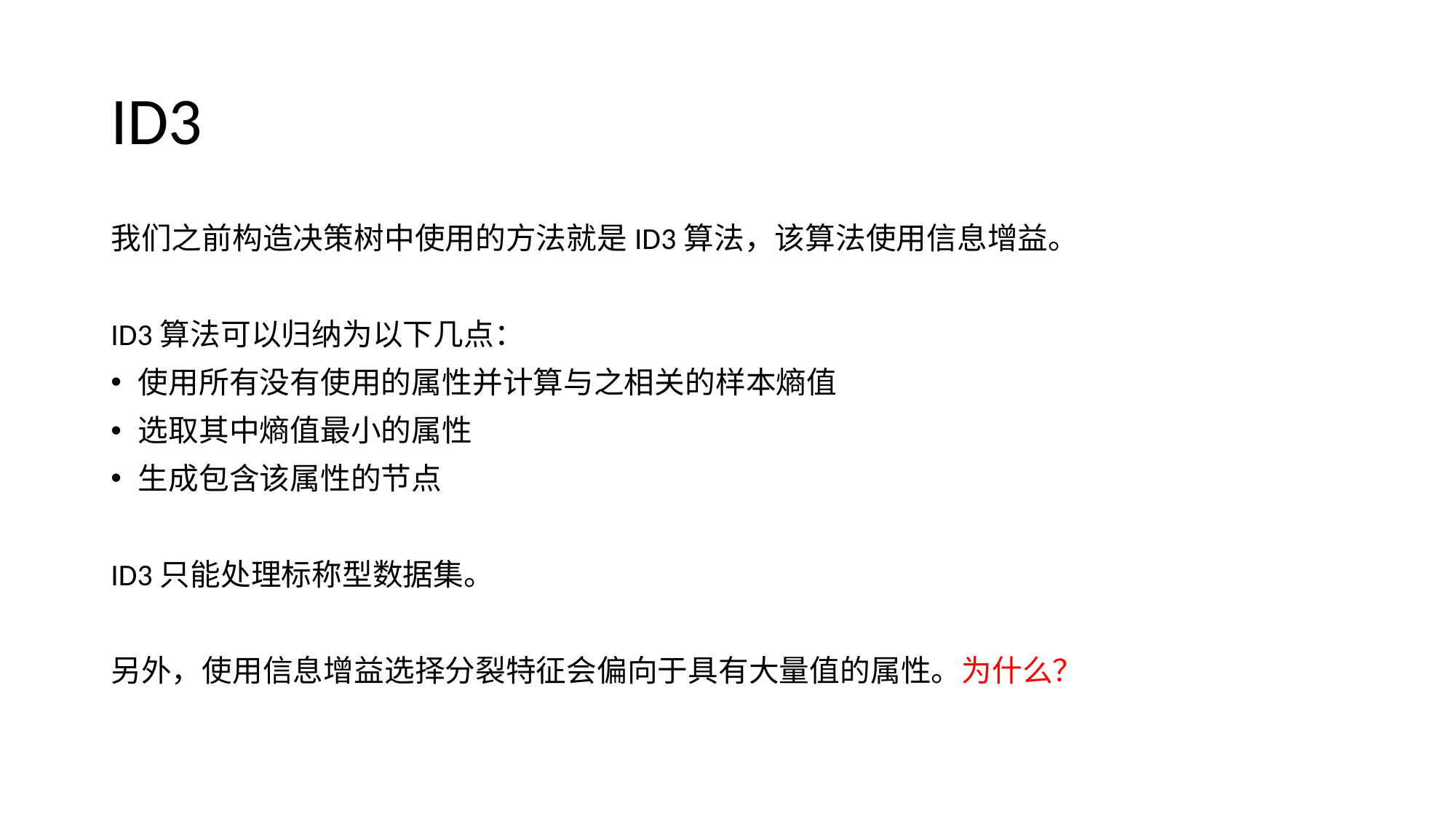

# ID3
我们之前构造决策树中使用的方法就是ID3算法，该算法使用信息增益。

ID3算法可以归纳为以下几点：
使用所有没有使用的属性并计算与之相关的样本熵值
选取其中熵值最小的属性
生成包含该属性的节点

ID3只能处理标称型数据集。

另外，使用信息增益选择分裂特征会偏向于具有大量值的属性。为什么？